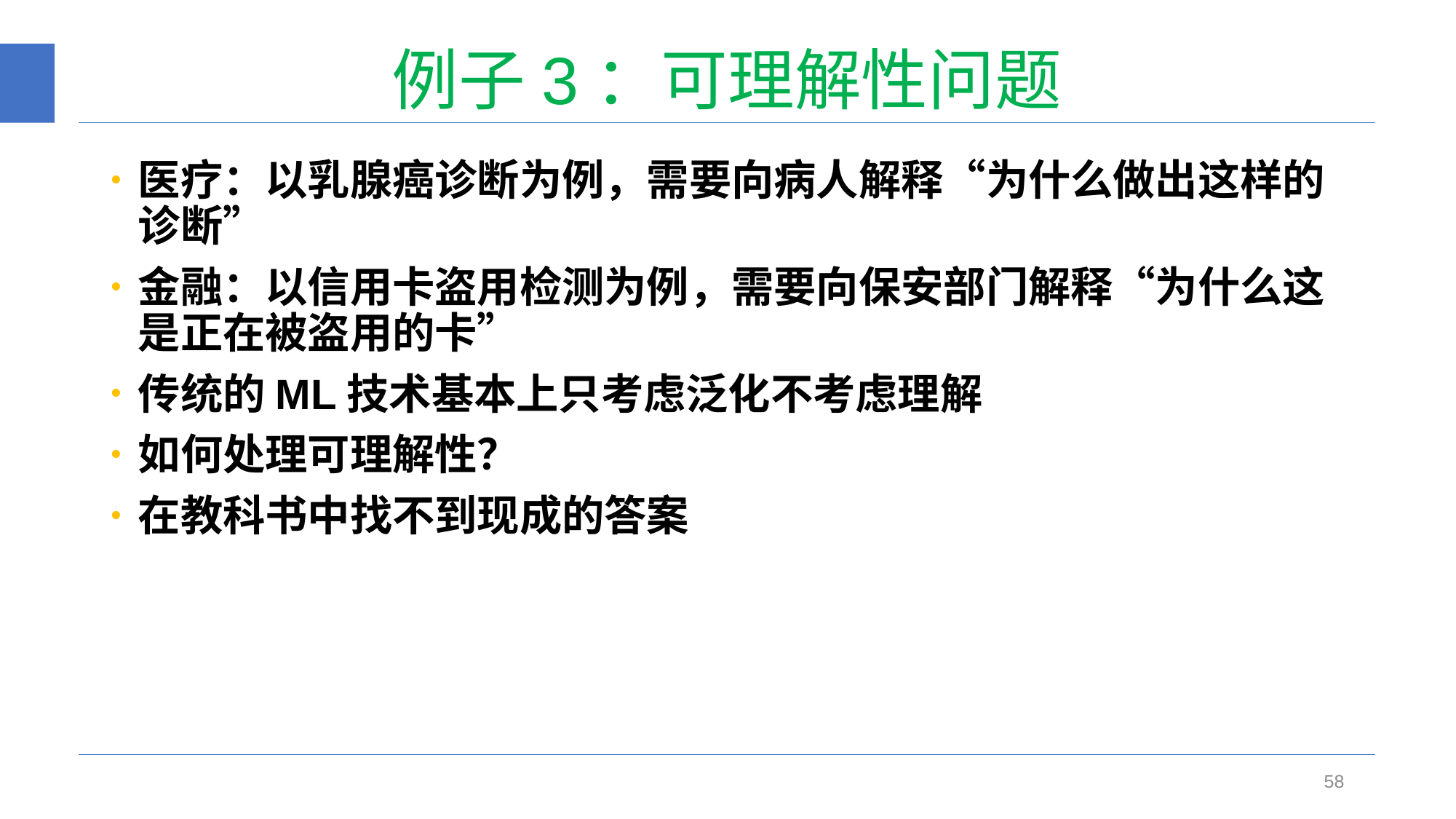

# 例子3：可理解性问题
医疗：以乳腺癌诊断为例，需要向病人解释“为什么做出这样的诊断”
金融：以信用卡盗用检测为例，需要向保安部门解释“为什么这是正在被盗用的卡”
传统的ML技术基本上只考虑泛化不考虑理解
如何处理可理解性？
在教科书中找不到现成的答案
58